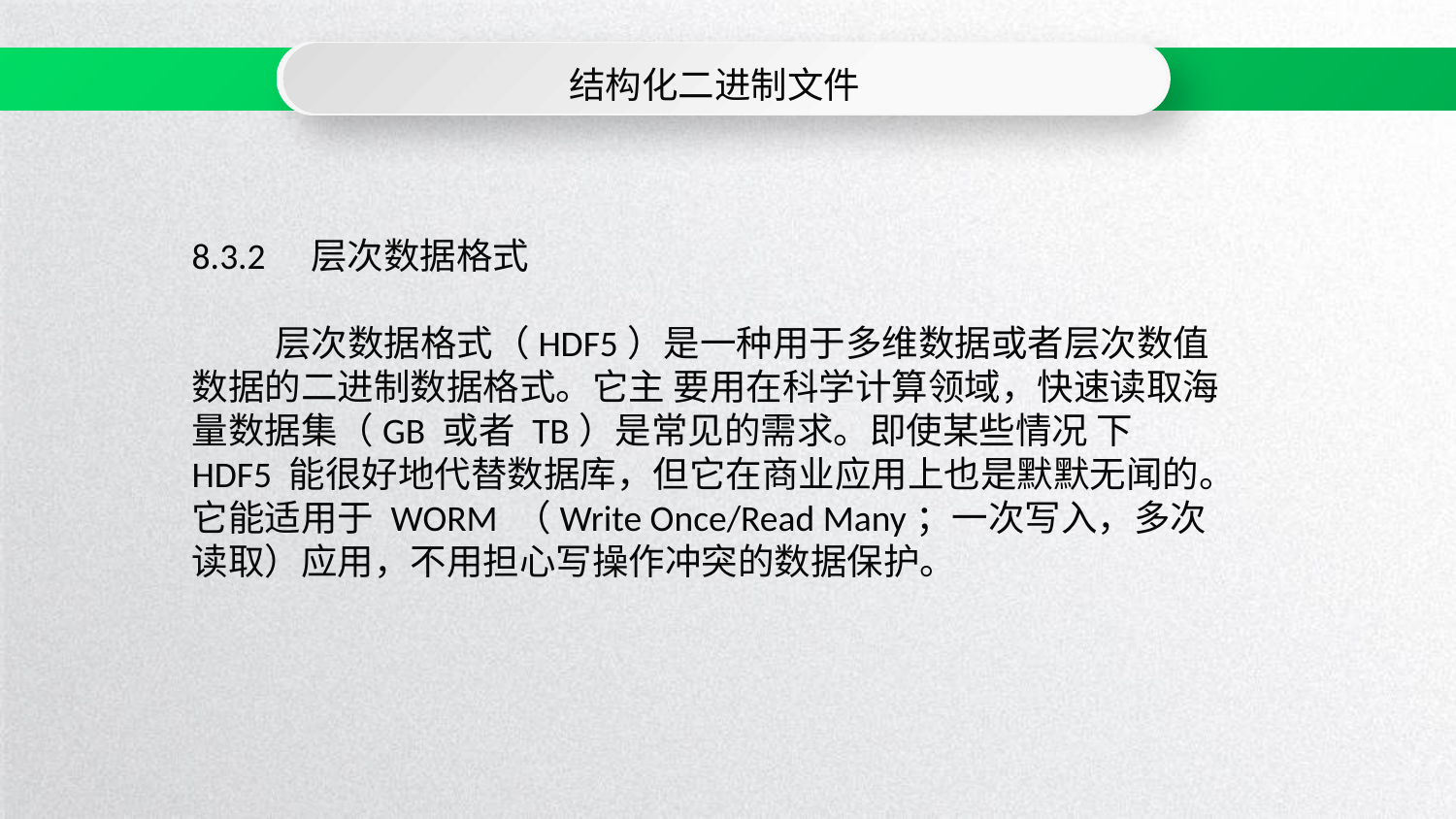

结构化二进制文件
8.3.2　层次数据格式

         层次数据格式（HDF5）是一种用于多维数据或者层次数值数据的二进制数据格式。它主 要用在科学计算领域，快速读取海量数据集（GB 或者 TB）是常见的需求。即使某些情况 下 HDF5 能很好地代替数据库，但它在商业应用上也是默默无闻的。它能适用于 WORM （Write Once/Read Many；一次写入，多次读取）应用，不用担心写操作冲突的数据保护。